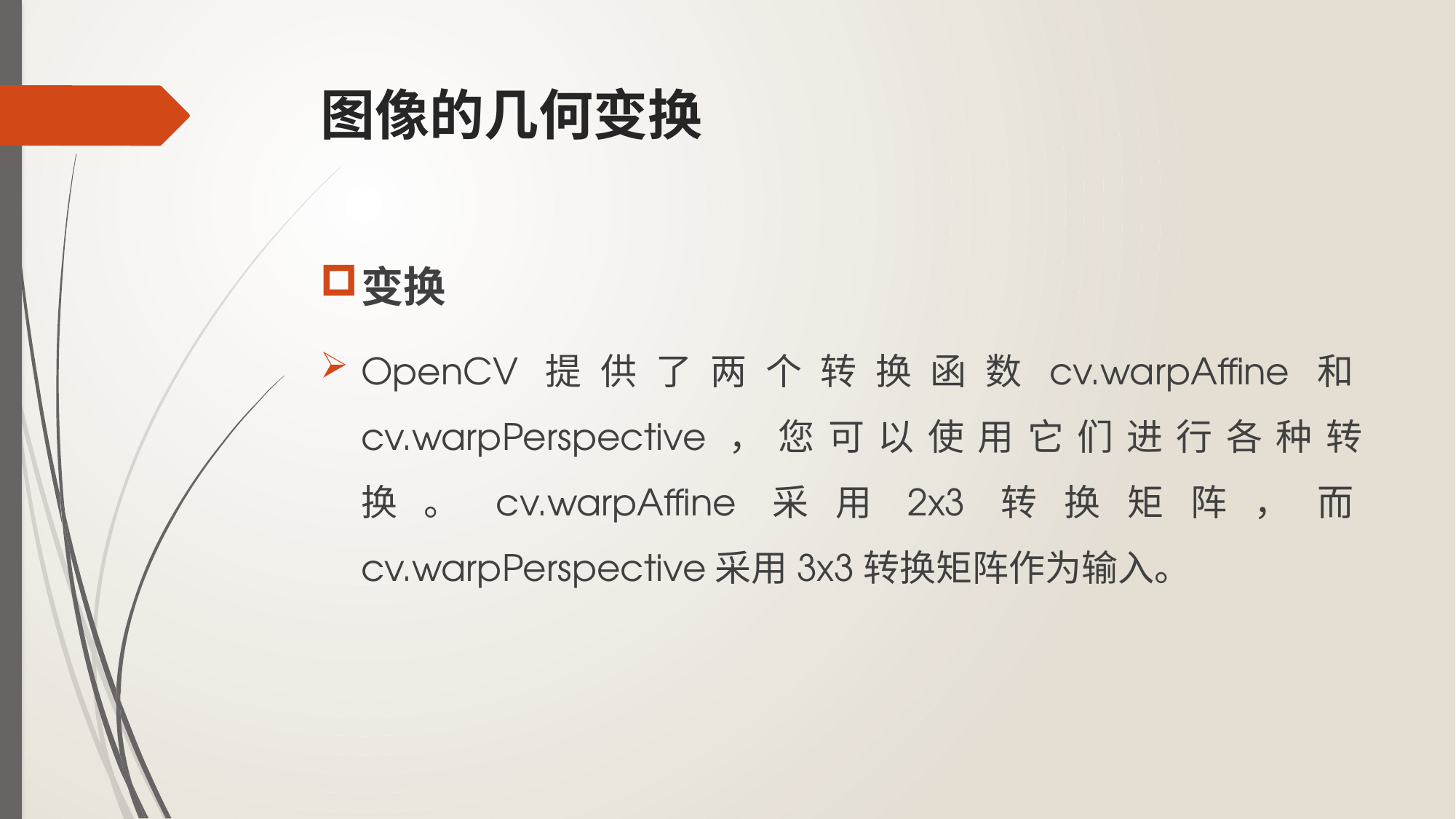

# 图像的几何变换
变换
OpenCV提供了两个转换函数cv.warpAffine和cv.warpPerspective，您可以使用它们进行各种转换。cv.warpAffine采用2x3转换矩阵，而cv.warpPerspective采用3x3转换矩阵作为输入。